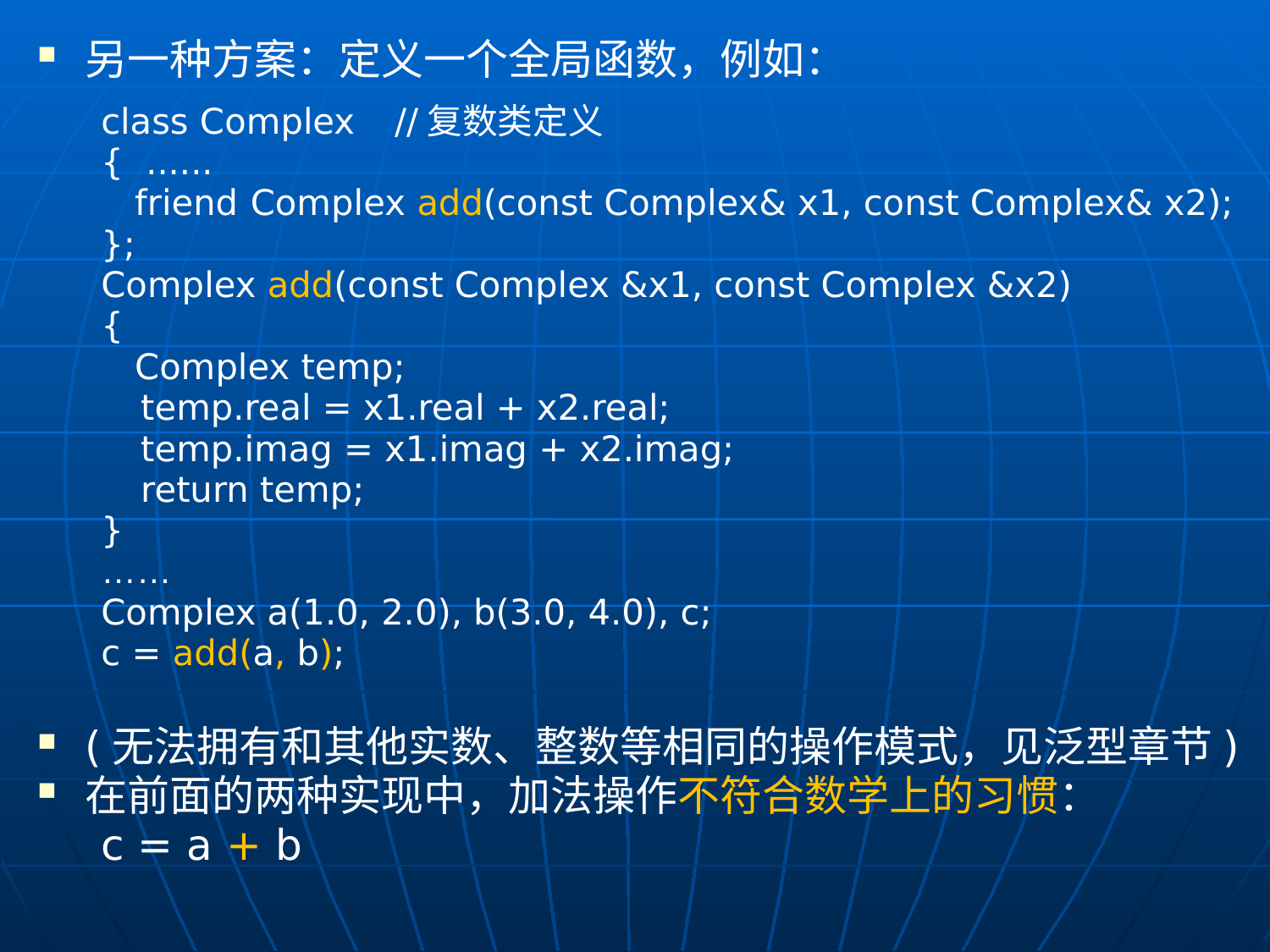

另一种方案：定义一个全局函数，例如：
class Complex	//复数类定义
{  ......
   friend Complex add(const Complex& x1, const Complex& x2);
};
Complex add(const Complex &x1, const Complex &x2)
{
   Complex temp;
	temp.real = x1.real + x2.real;
	temp.imag = x1.imag + x2.imag;
	return temp;
}
……
Complex a(1.0, 2.0), b(3.0, 4.0), c;
c = add(a, b);

(无法拥有和其他实数、整数等相同的操作模式，见泛型章节)
在前面的两种实现中，加法操作不符合数学上的习惯：
c = a + b